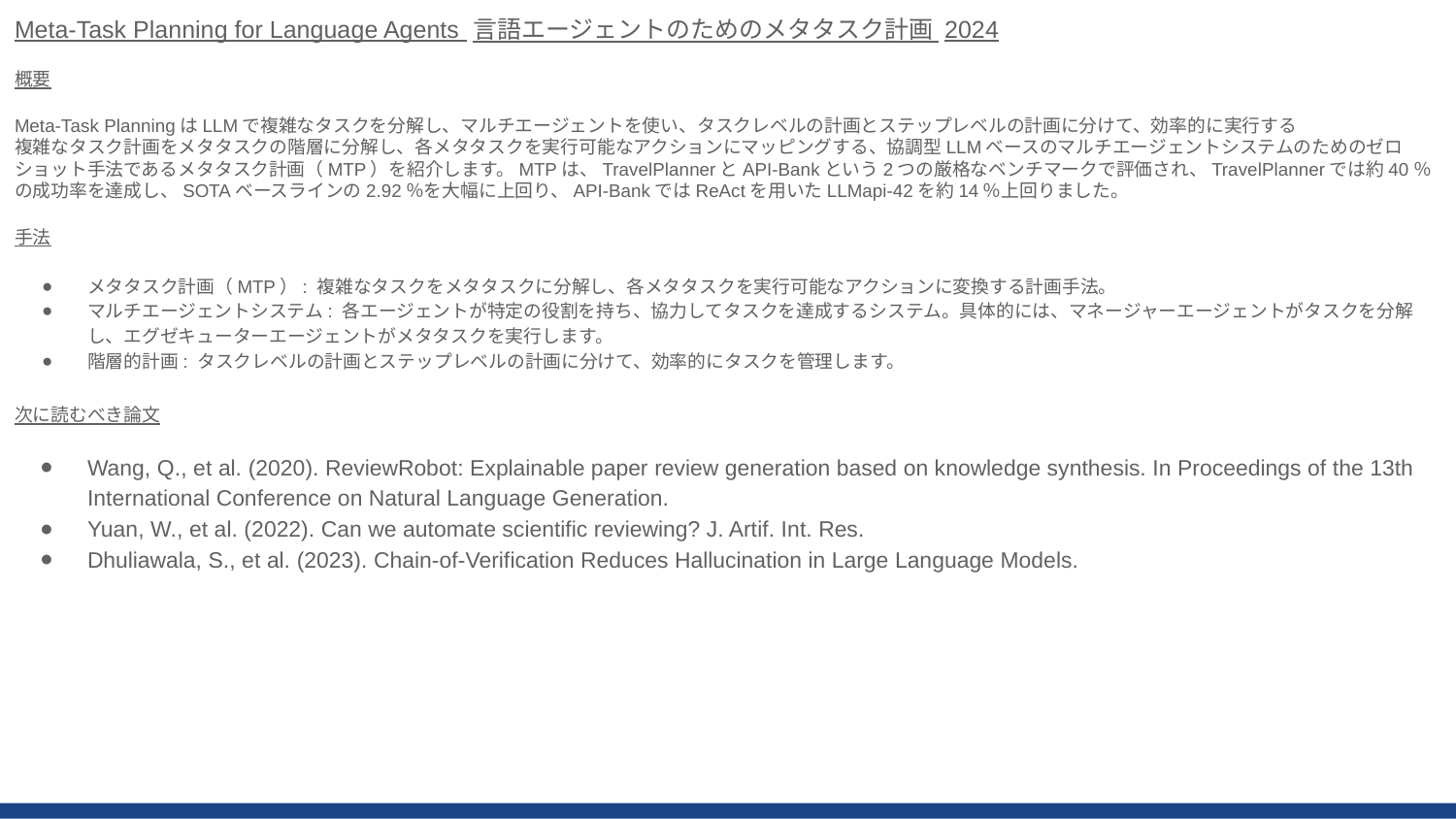

Meta-Task Planning for Language Agents 言語エージェントのためのメタタスク計画 2024
概要
Meta-Task PlanningはLLMで複雑なタスクを分解し、マルチエージェントを使い、タスクレベルの計画とステップレベルの計画に分けて、効率的に実行する
複雑なタスク計画をメタタスクの階層に分解し、各メタタスクを実行可能なアクションにマッピングする、協調型LLMベースのマルチエージェントシステムのためのゼロショット手法であるメタタスク計画（MTP）を紹介します。MTPは、TravelPlannerとAPI-Bankという2つの厳格なベンチマークで評価され、TravelPlannerでは約40％の成功率を達成し、SOTAベースラインの2.92％を大幅に上回り、API-BankではReActを用いたLLMapi-42を約14％上回りました。
手法
メタタスク計画（MTP）: 複雑なタスクをメタタスクに分解し、各メタタスクを実行可能なアクションに変換する計画手法。
マルチエージェントシステム: 各エージェントが特定の役割を持ち、協力してタスクを達成するシステム。具体的には、マネージャーエージェントがタスクを分解し、エグゼキューターエージェントがメタタスクを実行します。
階層的計画: タスクレベルの計画とステップレベルの計画に分けて、効率的にタスクを管理します。
次に読むべき論文
Wang, Q., et al. (2020). ReviewRobot: Explainable paper review generation based on knowledge synthesis. In Proceedings of the 13th International Conference on Natural Language Generation.
Yuan, W., et al. (2022). Can we automate scientific reviewing? J. Artif. Int. Res.
Dhuliawala, S., et al. (2023). Chain-of-Verification Reduces Hallucination in Large Language Models.